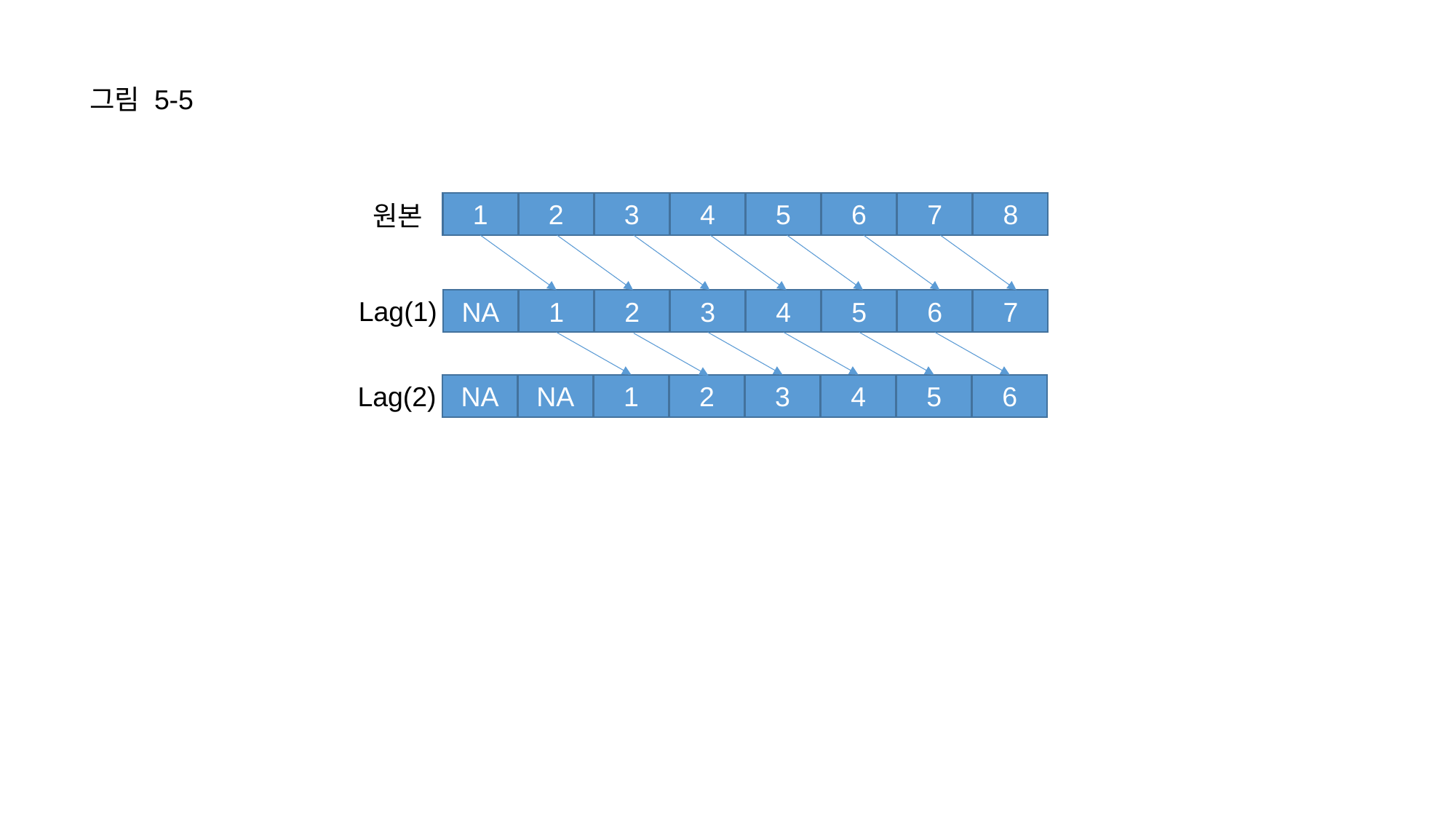

그림 5-5
1
2
3
4
5
6
7
8
원본
Lag(1)
NA
1
2
3
4
5
6
7
Lag(2)
NA
NA
1
2
3
4
5
6